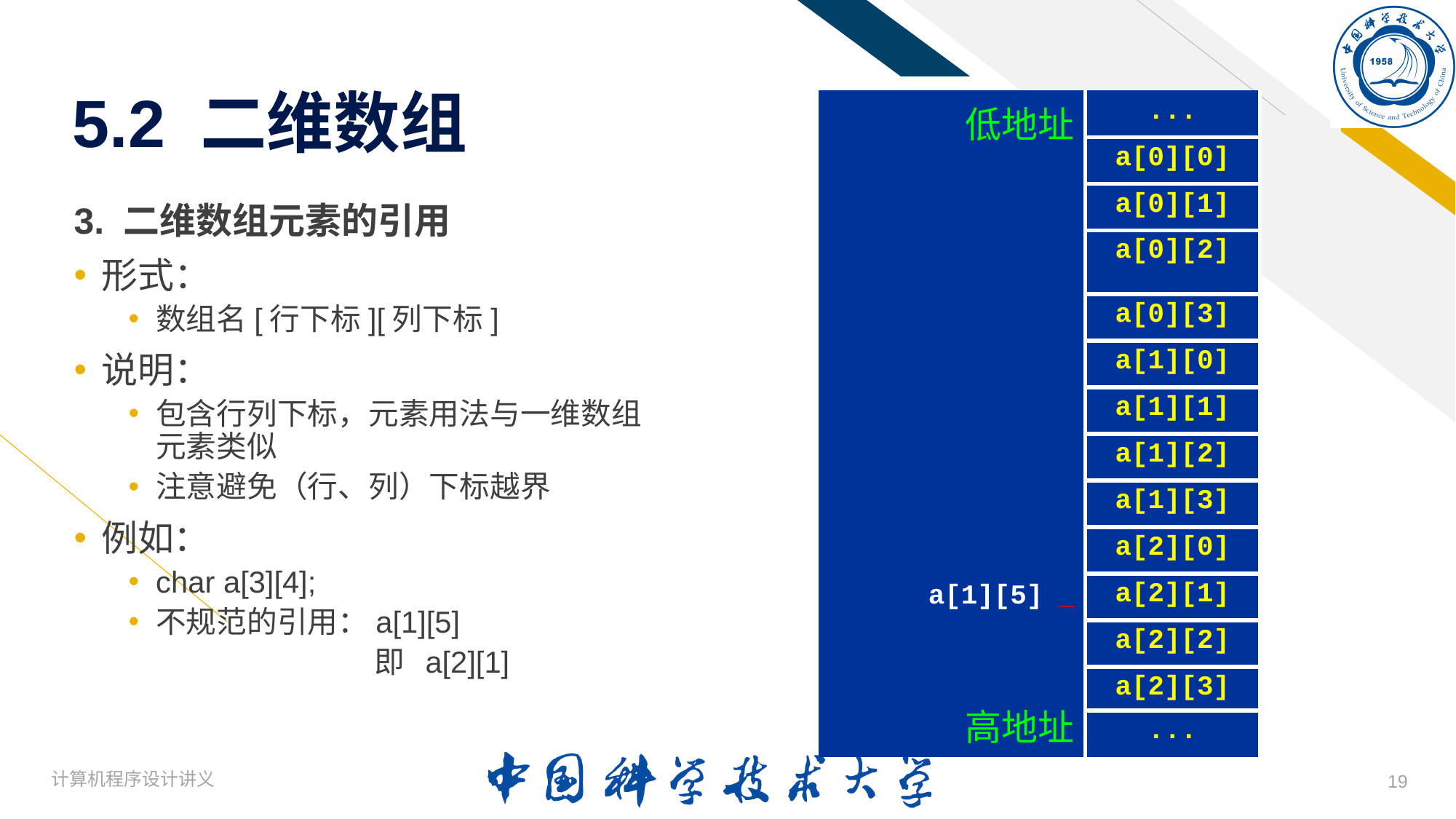

# 5.2 二维数组
| 低地址 | ... |
| --- | --- |
|  | a[0][0] |
|  | a[0][1] |
|  | a[0][2] |
|  | a[0][3] |
|  | a[1][0] |
|  | a[1][1] |
|  | a[1][2] |
|  | a[1][3] |
|  | a[2][0] |
| a[1][5] \_ | a[2][1] |
| 高地址 | a[2][2] |
|  | a[2][3] |
|  | ... |
3. 二维数组元素的引用
形式：
数组名[行下标][列下标]
说明：
包含行列下标，元素用法与一维数组元素类似
注意避免（行、列）下标越界
例如：
char a[3][4];
不规范的引用：a[1][5]
		   即  a[2][1]

计算机程序设计讲义
19